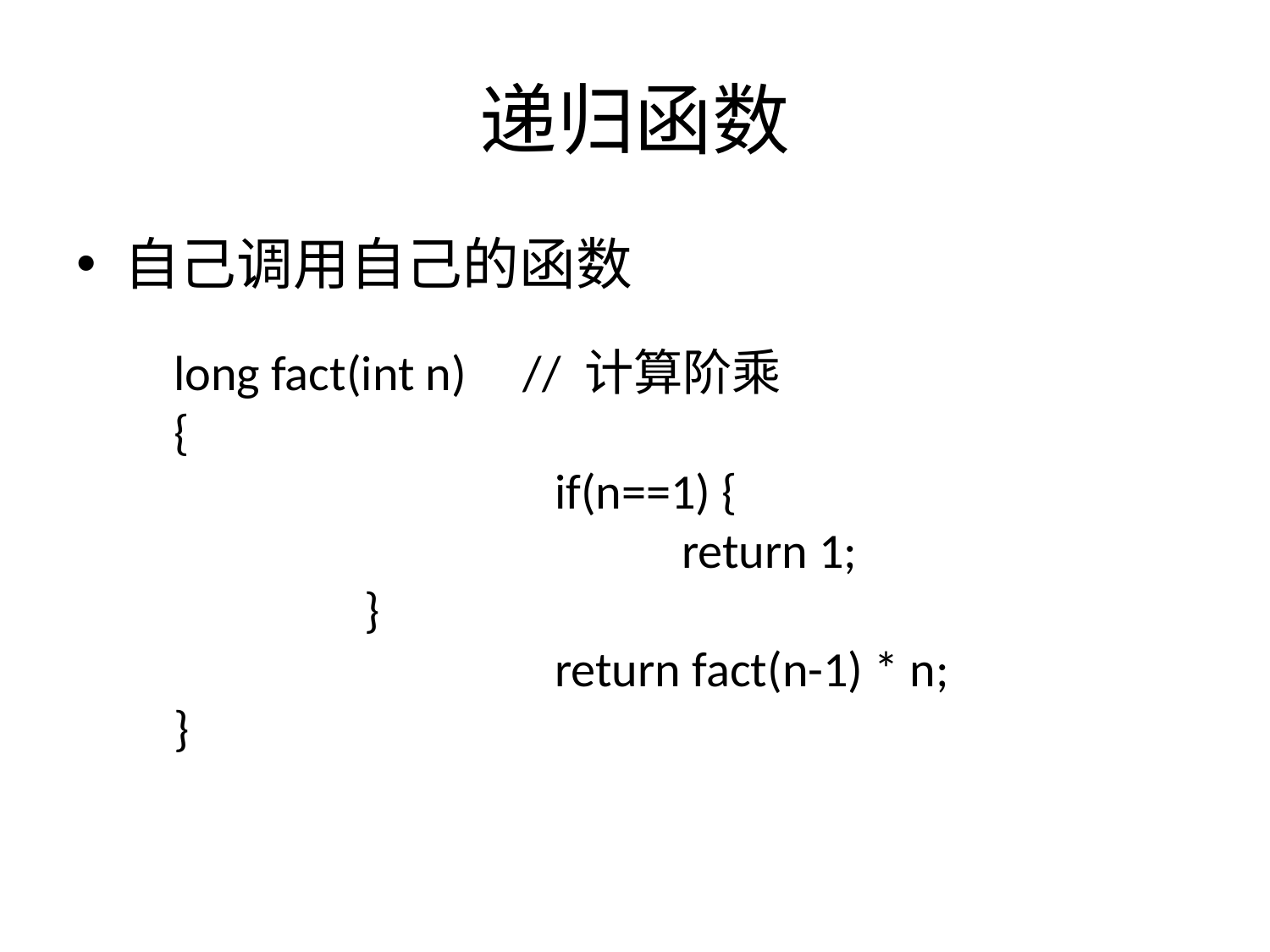

# 递归函数
自己调用自己的函数
long fact(int n)     // 计算阶乘
{
			if(n==1) {
				return 1;
                 }
			return fact(n-1) * n;
}